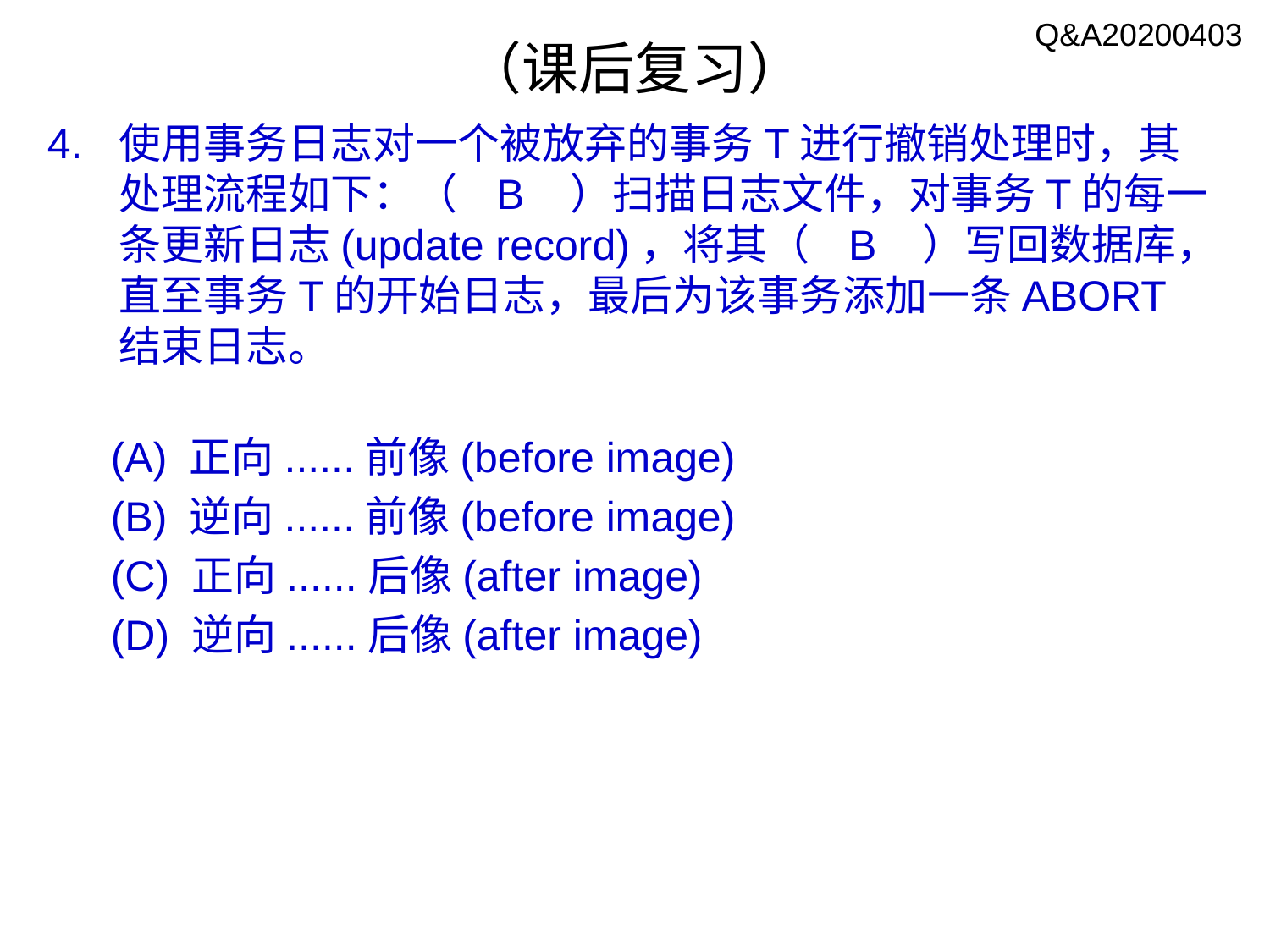

Q&A20200403
# （课后复习）
使用事务日志对一个被放弃的事务T进行撤销处理时，其处理流程如下：（   B   ）扫描日志文件，对事务T的每一条更新日志(update record)，将其（   B   ）写回数据库，直至事务T的开始日志，最后为该事务添加一条ABORT结束日志。

(A) 正向......前像(before image)
(B) 逆向......前像(before image)
(C) 正向......后像(after image)
(D) 逆向......后像(after image)